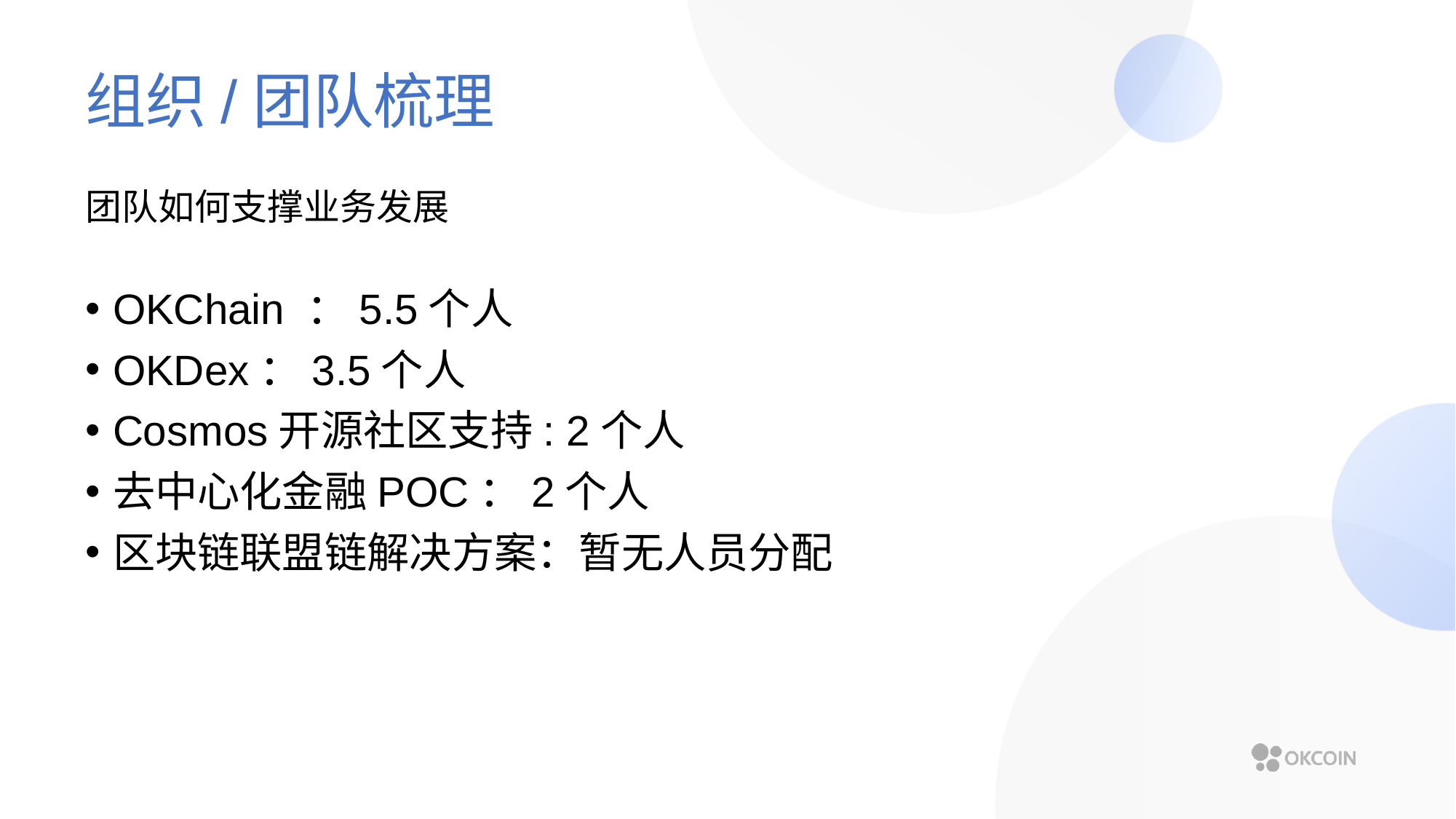

# 组织/团队梳理
团队如何支撑业务发展

OKChain ：5.5个人
OKDex：3.5个人
Cosmos开源社区支持: 2个人
去中心化金融POC：2个人
区块链联盟链解决方案：暂无人员分配